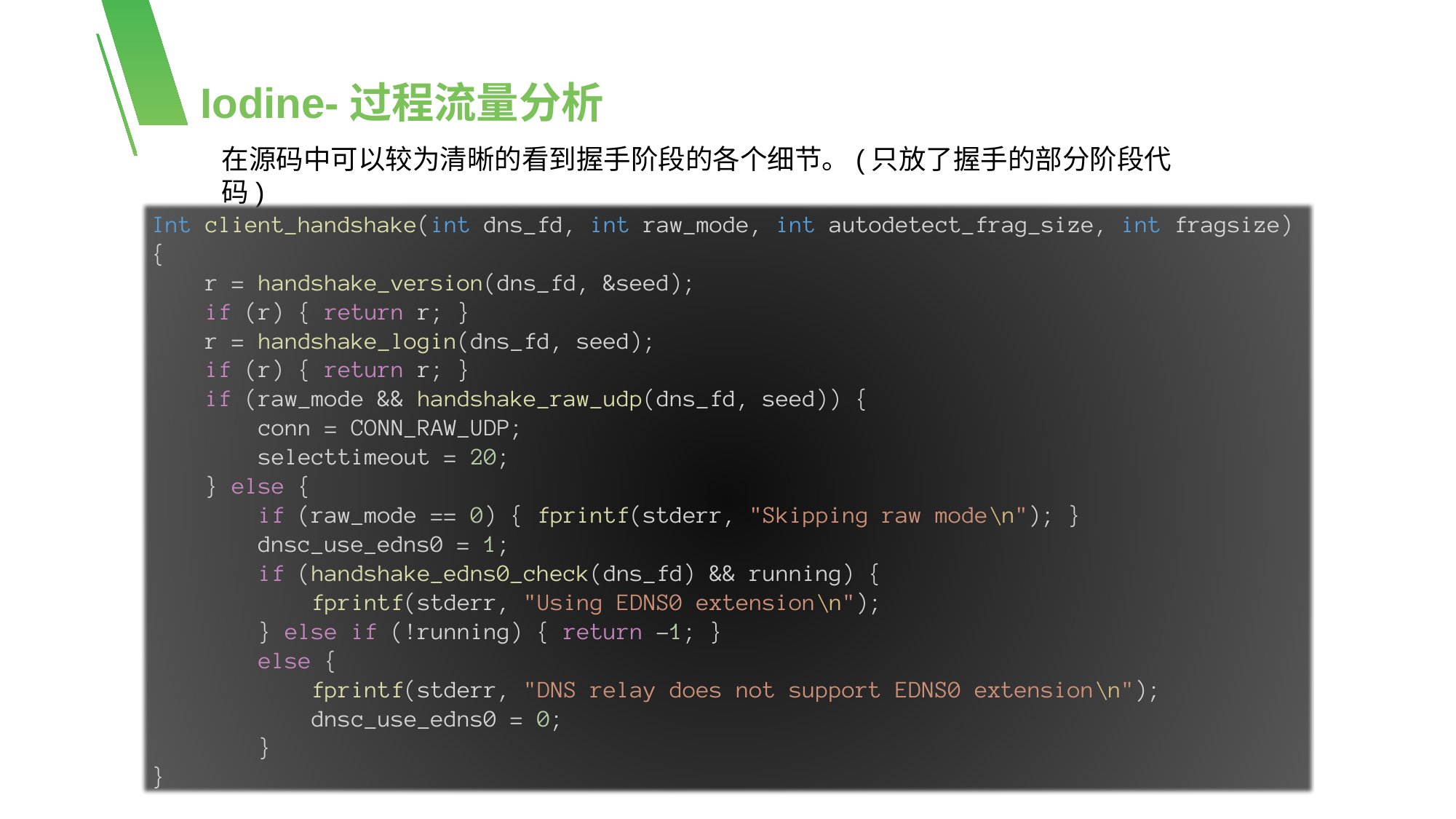

Iodine-过程流量分析
在源码中可以较为清晰的看到握手阶段的各个细节。(只放了握手的部分阶段代码)
Int client_handshake(int dns_fd, int raw_mode, int autodetect_frag_size, int fragsize)
{
    r = handshake_version(dns_fd, &seed);
    if (r) { return r; }
    r = handshake_login(dns_fd, seed);
    if (r) { return r; }
    if (raw_mode && handshake_raw_udp(dns_fd, seed)) {
        conn = CONN_RAW_UDP;
        selecttimeout = 20;
    } else {
        if (raw_mode == 0) { fprintf(stderr, "Skipping raw mode\n"); }
        dnsc_use_edns0 = 1;
        if (handshake_edns0_check(dns_fd) && running) {
            fprintf(stderr, "Using EDNS0 extension\n");
        } else if (!running) { return -1; }
        else {
            fprintf(stderr, "DNS relay does not support EDNS0 extension\n");
            dnsc_use_edns0 = 0;
        }
}